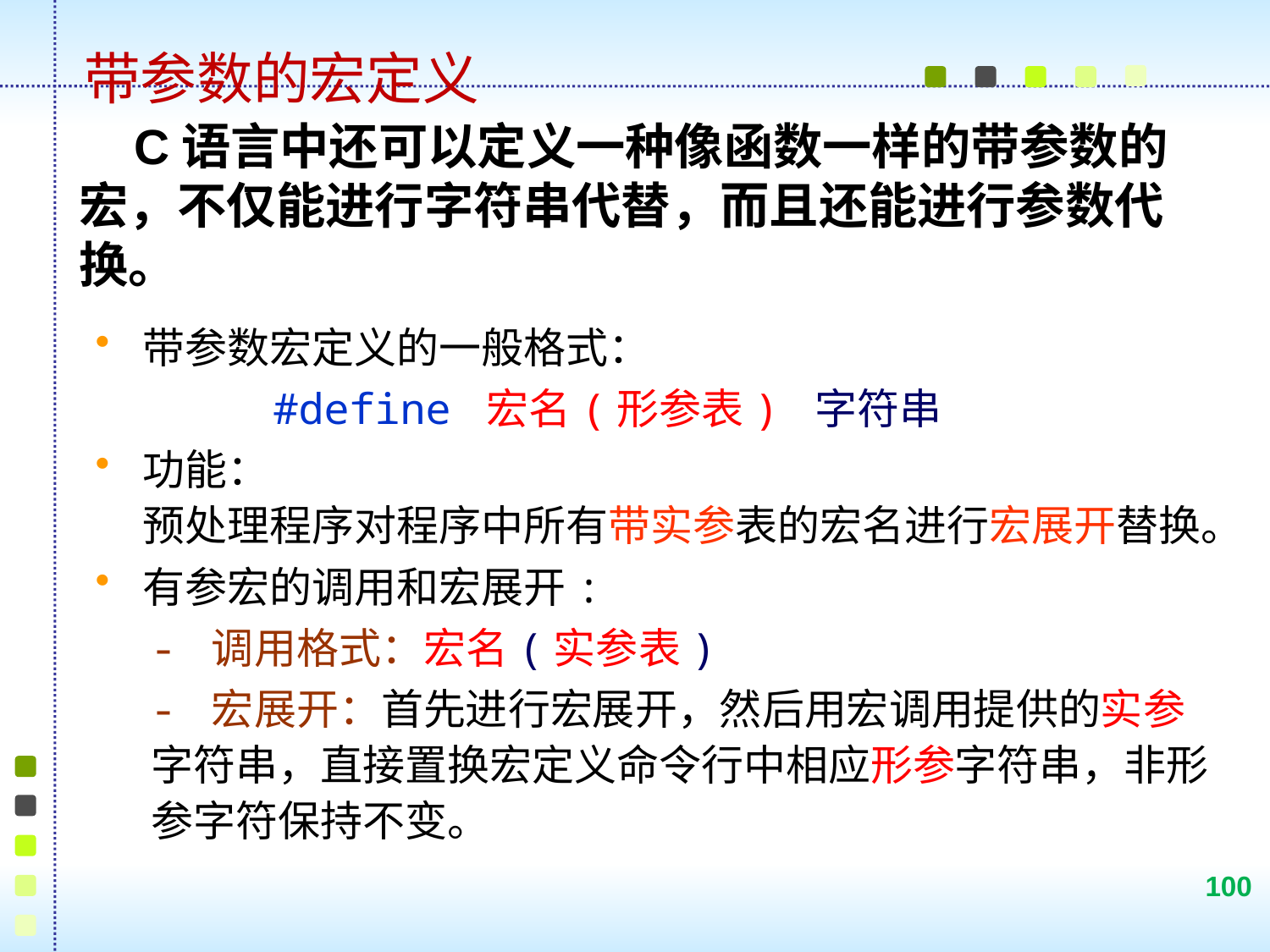

# 带参数的宏定义
    C语言中还可以定义一种像函数一样的带参数的宏，不仅能进行字符串代替，而且还能进行参数代换。
带参数宏定义的一般格式：
       #define 宏名(形参表) 字符串
功能：
预处理程序对程序中所有带实参表的宏名进行宏展开替换。
有参宏的调用和宏展开:
- 调用格式：宏名(实参表)
- 宏展开：首先进行宏展开，然后用宏调用提供的实参字符串，直接置换宏定义命令行中相应形参字符串，非形参字符保持不变。
100